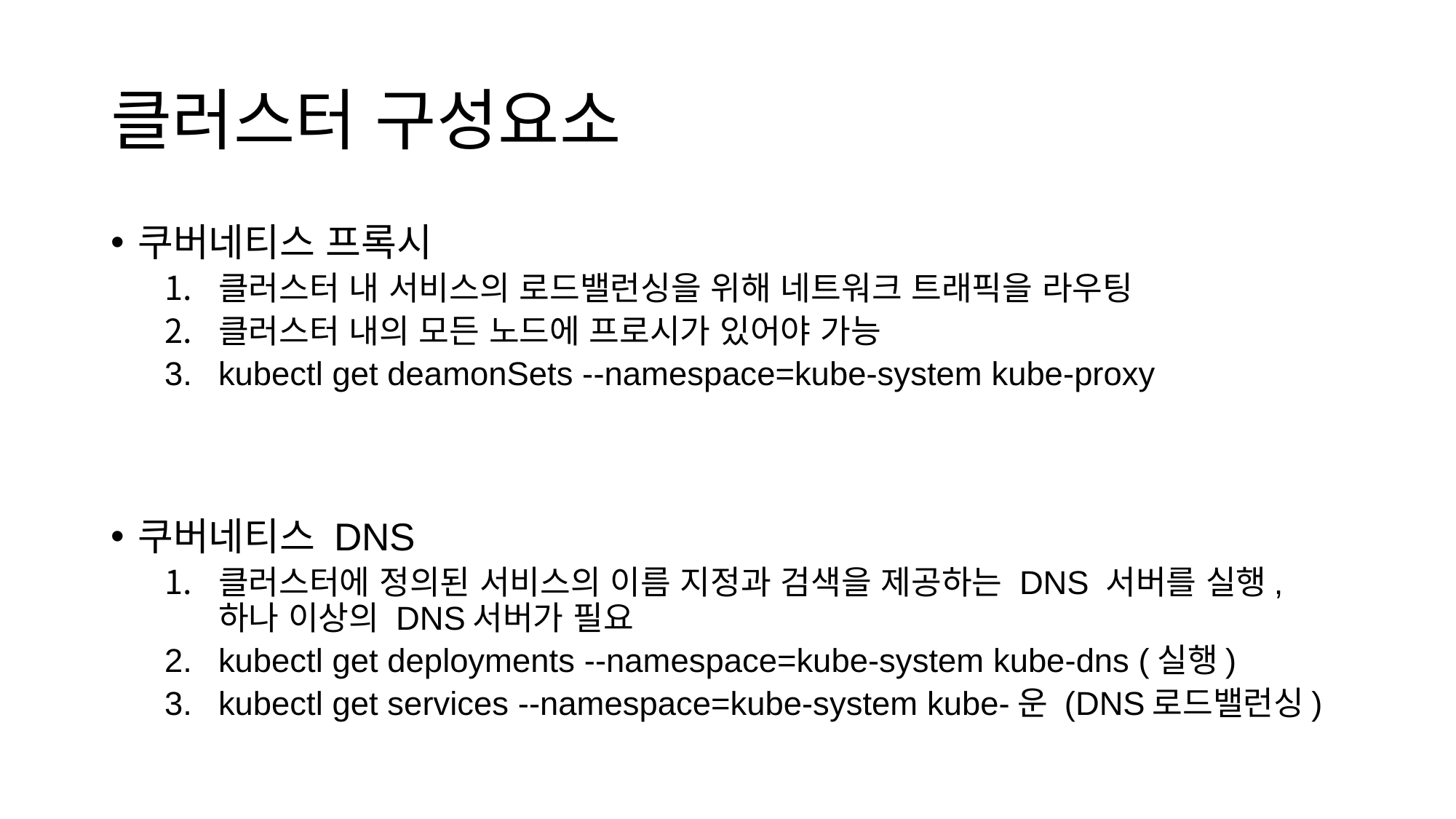

# 클러스터 구성요소
쿠버네티스 프록시
클러스터 내 서비스의 로드밸런싱을 위해 네트워크 트래픽을 라우팅
클러스터 내의 모든 노드에 프로시가 있어야 가능
kubectl get deamonSets --namespace=kube-system kube-proxy

쿠버네티스 DNS
클러스터에 정의된 서비스의 이름 지정과 검색을 제공하는 DNS 서버를 실행, 하나 이상의 DNS서버가 필요
kubectl get deployments --namespace=kube-system kube-dns (실행)
kubectl get services --namespace=kube-system kube-운 (DNS로드밸런싱)